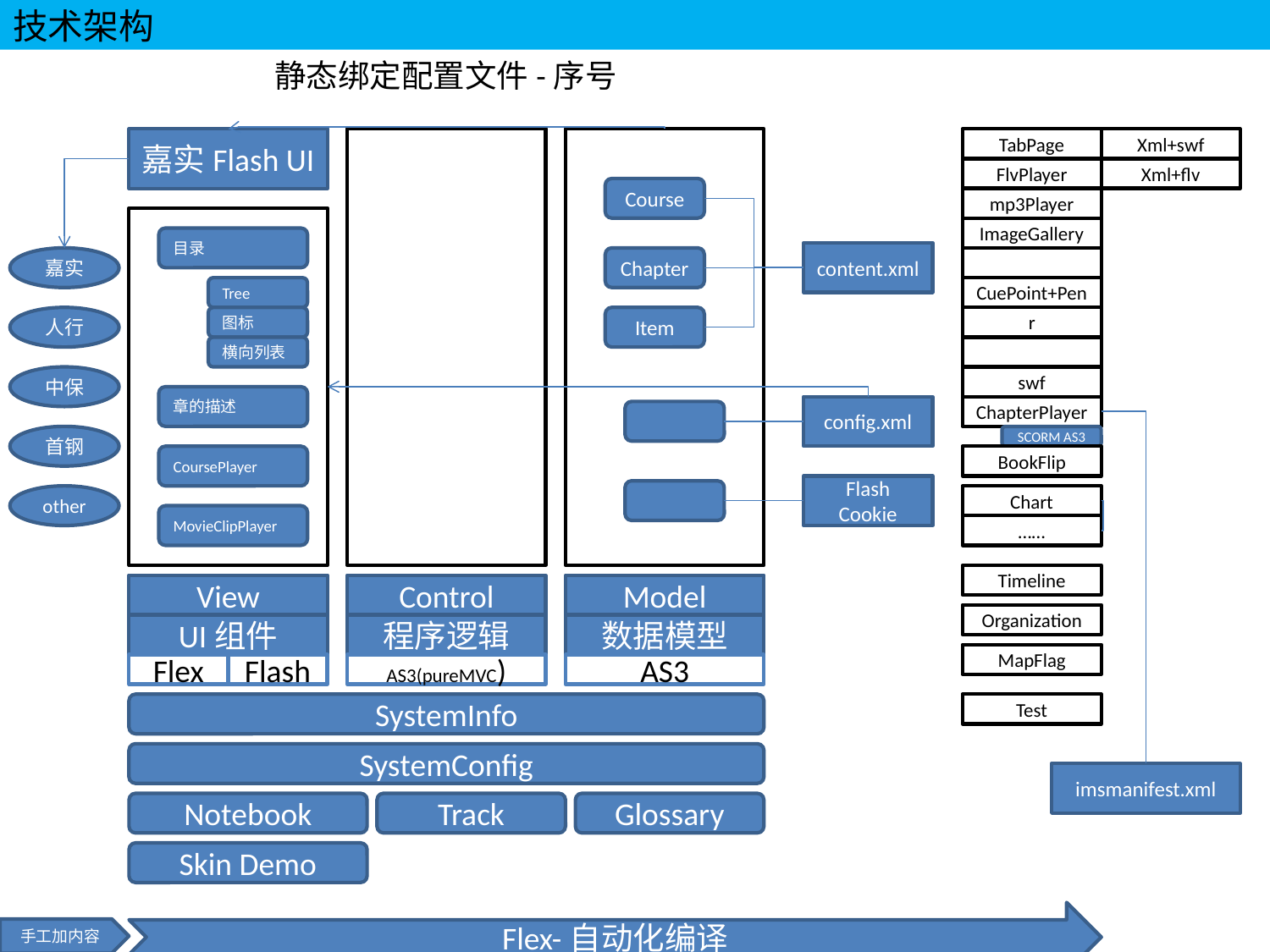

# 技术架构
静态绑定配置文件-序号
嘉实Flash UI

TabPage
Xml+swf
FlvPlayer
Xml+flv
Course
mp3Player

ImageGallery
目录
content.xml
嘉实
Chapter

Tree
CuePoint+Pen
人行
图标
Item
r
横向列表

中保
swf
章的描述
config.xml
ChapterPlayer

首钢
SCORM AS3
CoursePlayer
BookFlip
Flash Cookie

other
Chart
MovieClipPlayer
……
Timeline
View
Control
Model
Organization
UI组件
程序逻辑
数据模型
MapFlag
Flex
Flash
AS3(pureMVC)
AS3
SystemInfo
Test
SystemConfig
imsmanifest.xml
Notebook
Track
Glossary
Skin Demo
Flex-自动化编译
手工加内容